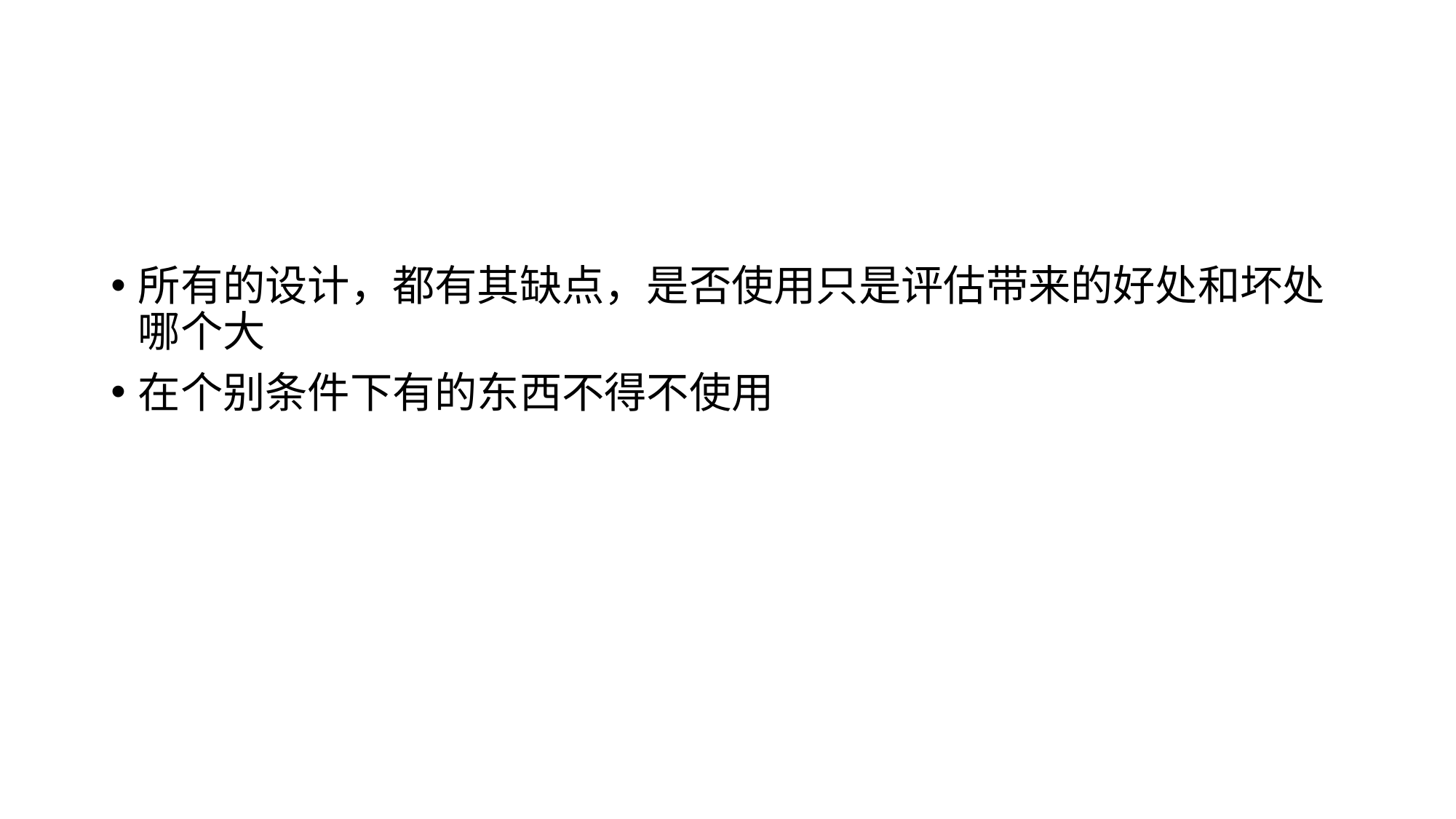

所有的设计，都有其缺点，是否使用只是评估带来的好处和坏处哪个大
在个别条件下有的东西不得不使用